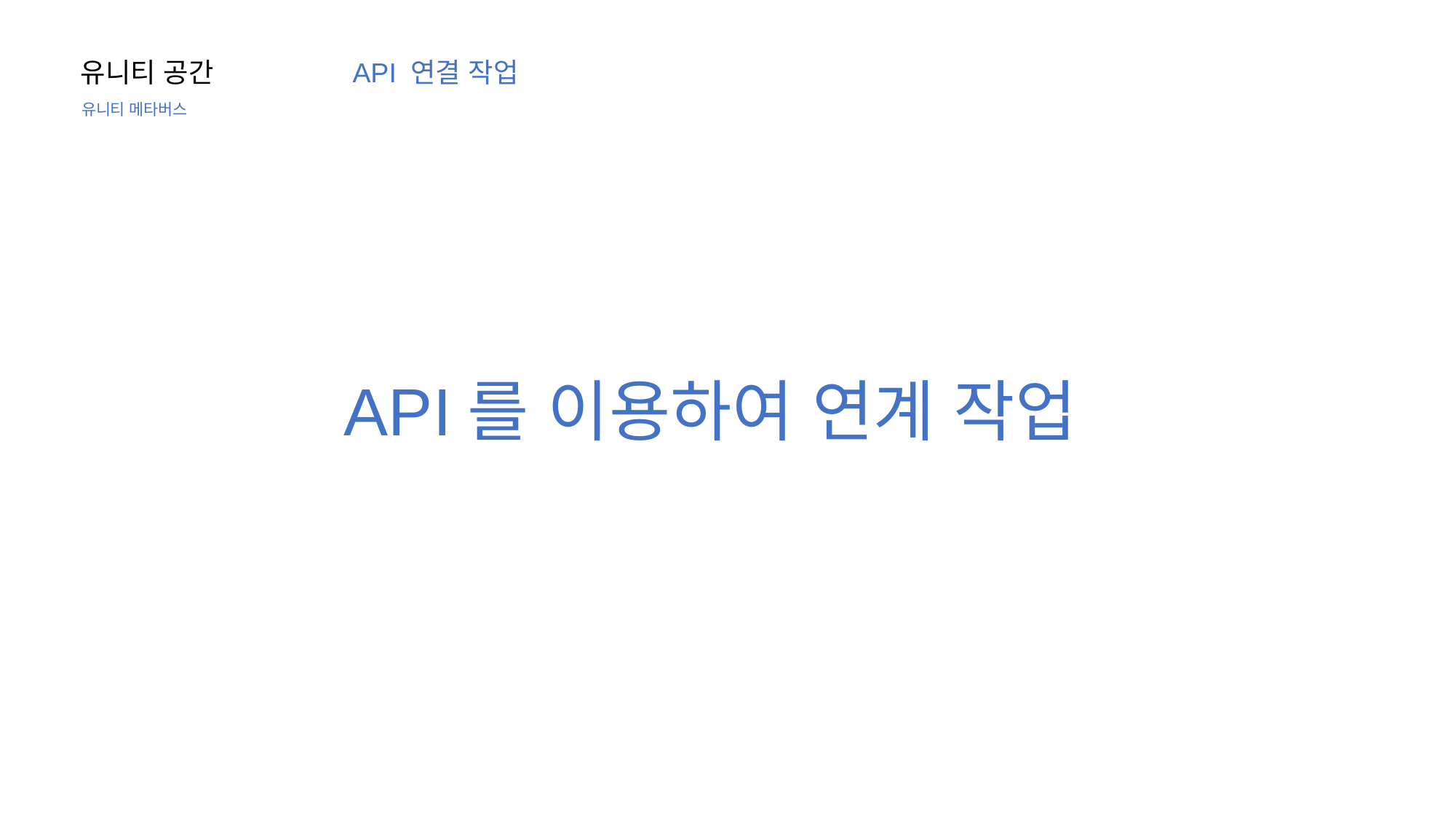

유니티 공간
API 연결 작업
유니티 메타버스
API를 이용하여 연계 작업